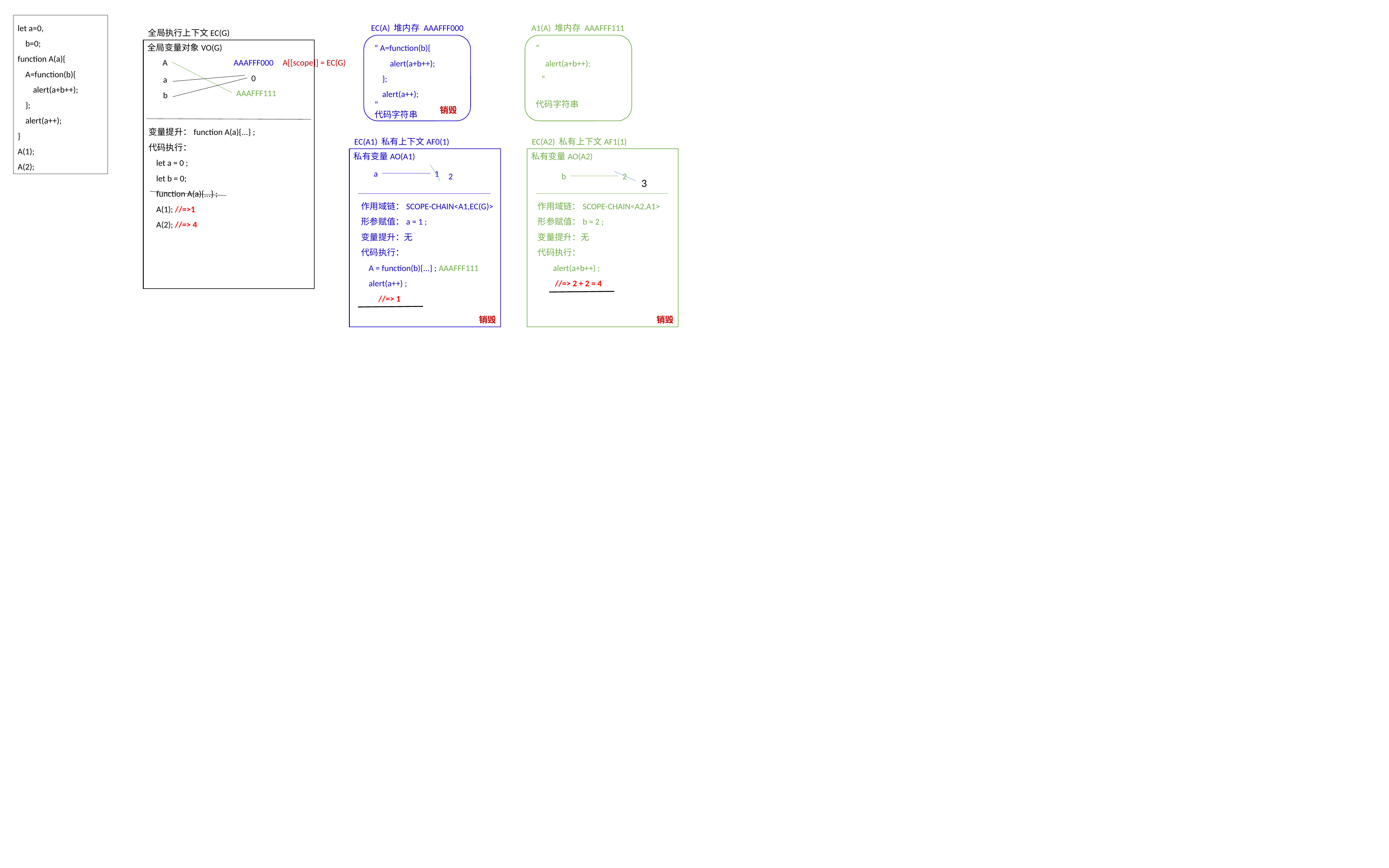

let a=0,
    b=0;
function A(a){
    A=function(b){
        alert(a+b++);
    };
    alert(a++);
}
A(1);
A(2);
EC(A) 堆内存 AAAFFF000

“ A=function(b){
        alert(a+b++);
    };
    alert(a++);
”
代码字符串
A1(A) 堆内存 AAAFFF111

“
     alert(a+b++);
   ”

代码字符串
全局执行上下文EC(G)

全局变量对象VO(G)
A
AAAFFF000
A[[scope]] = EC(G)
a
b
0
AAAFFF111
销毁
变量提升：function A(a){...} ;
代码执行：
    let a = 0 ;
    let b = 0;
    function A(a){...} ;
    A(1); //=>1
    A(2); //=> 4
EC(A1) 私有上下文AF0(1)

私有变量AO(A1)
作用域链：SCOPE-CHAIN<A1,EC(G)>
形参赋值：a = 1 ;
变量提升：无
代码执行：
    A = function(b){...} ; AAAFFF111
    alert(a++) ;
         //=> 1
销毁
EC(A2) 私有上下文AF1(1)

私有变量AO(A2)
作用域链：SCOPE-CHAIN<A2,A1>
形参赋值：b = 2 ;
变量提升：无
代码执行：
        alert(a+b++) ;
         //=> 2 + 2 = 4
销毁
a
1
2
b
2
3